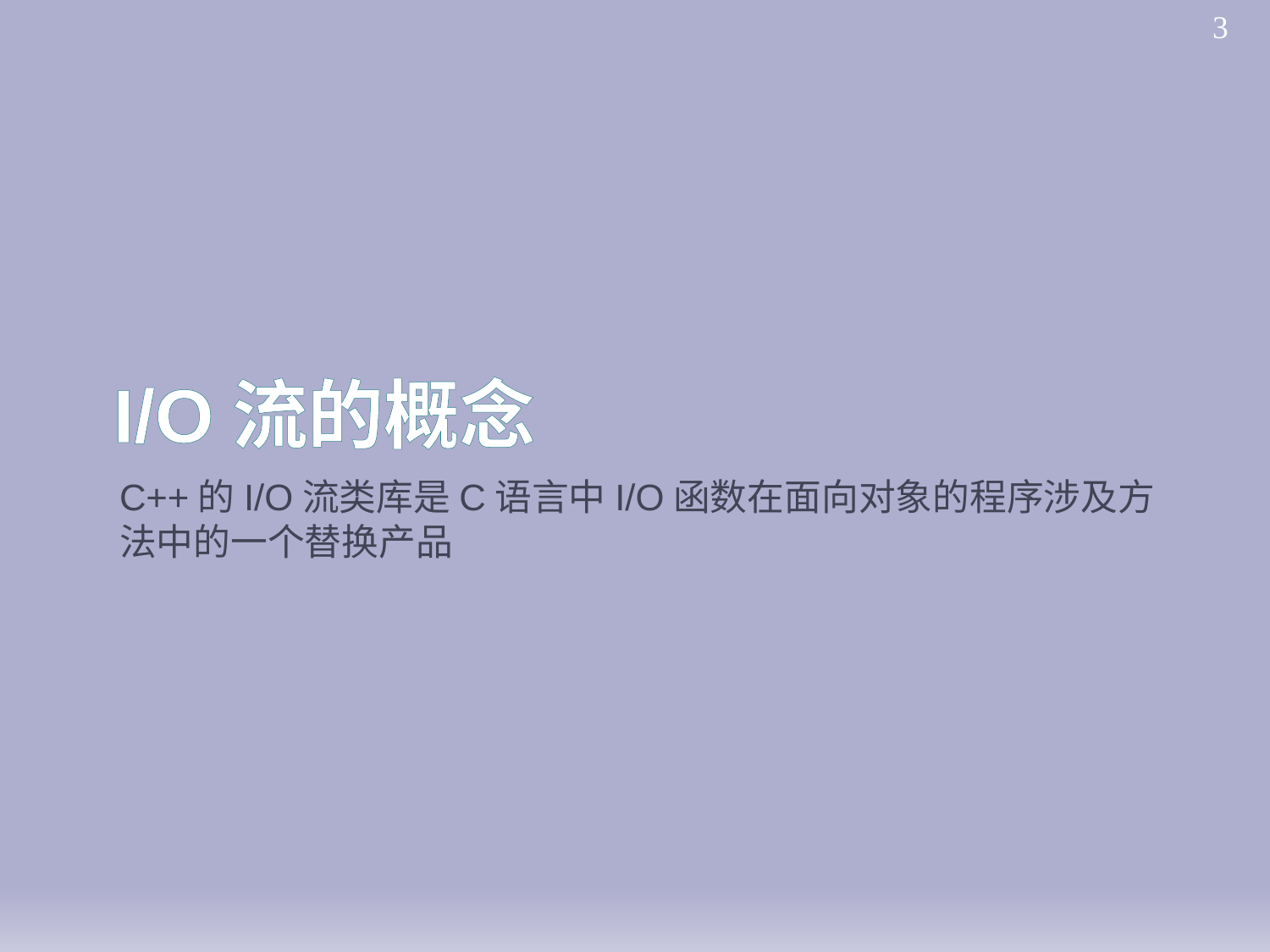

3
# I/O流的概念
C++的I/O流类库是C语言中I/O函数在面向对象的程序涉及方法中的一个替换产品